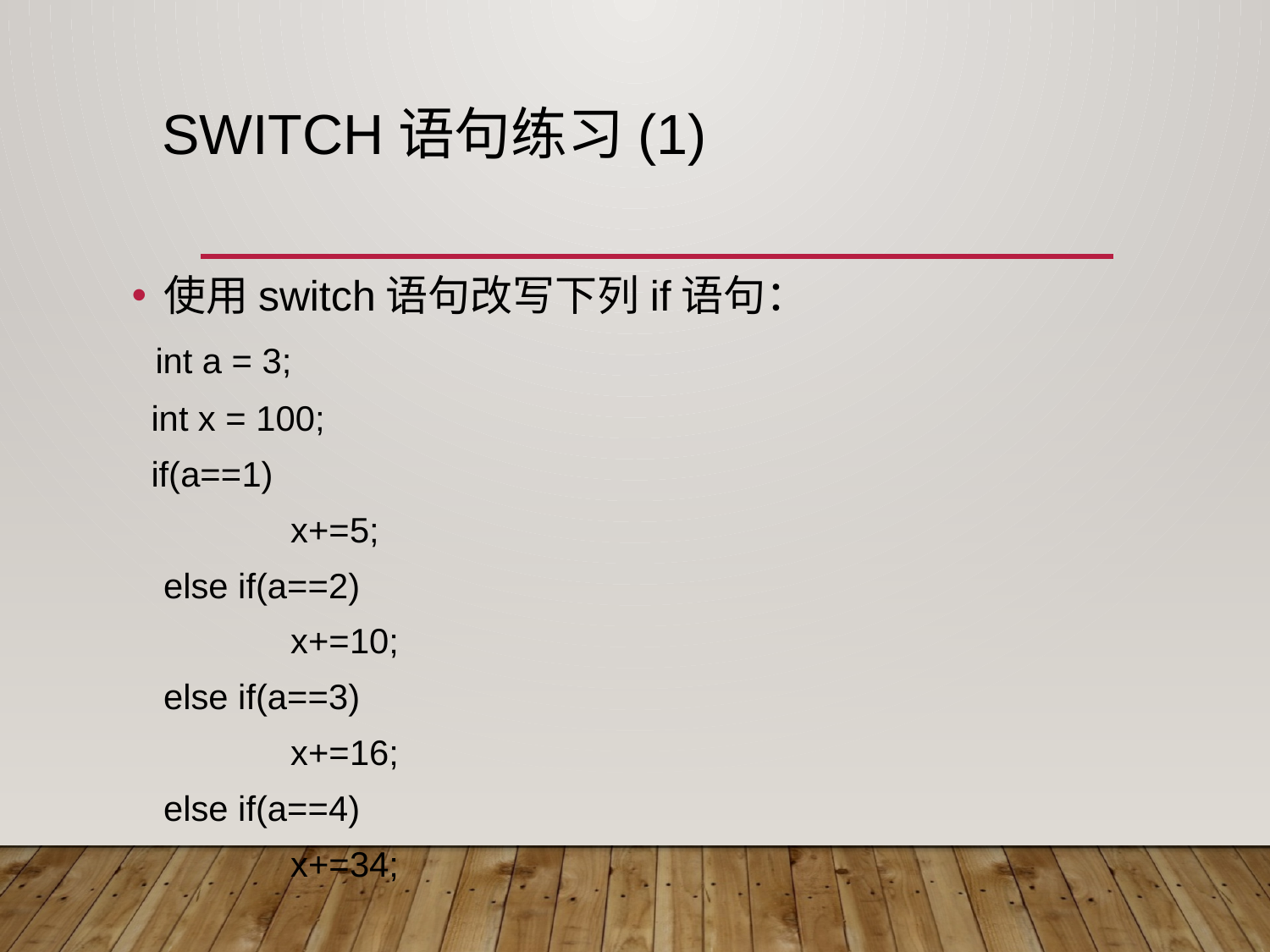

# switch语句练习(1)
使用switch语句改写下列if语句：
  int a = 3;
  int x = 100;
  if(a==1)
		x+=5;
	else if(a==2)
		x+=10;
	else if(a==3)
		x+=16;
	else if(a==4)
		x+=34;